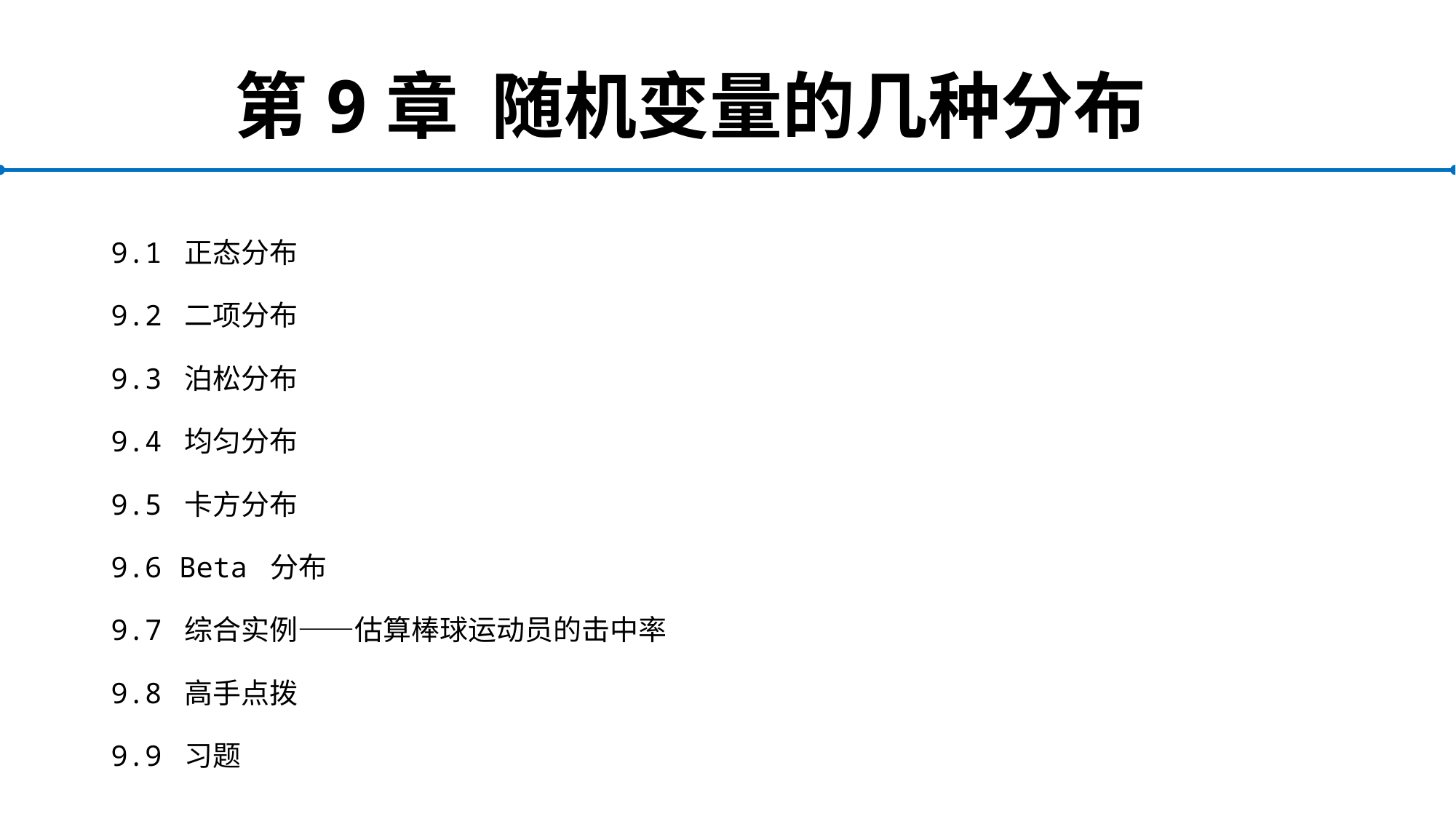

# 第9章  随机变量的几种分布
9.1 正态分布
9.2 二项分布
9.3 泊松分布
9.4 均匀分布
9.5 卡方分布
9.6 Beta 分布
9.7 综合实例——估算棒球运动员的击中率
9.8 高手点拨
9.9 习题